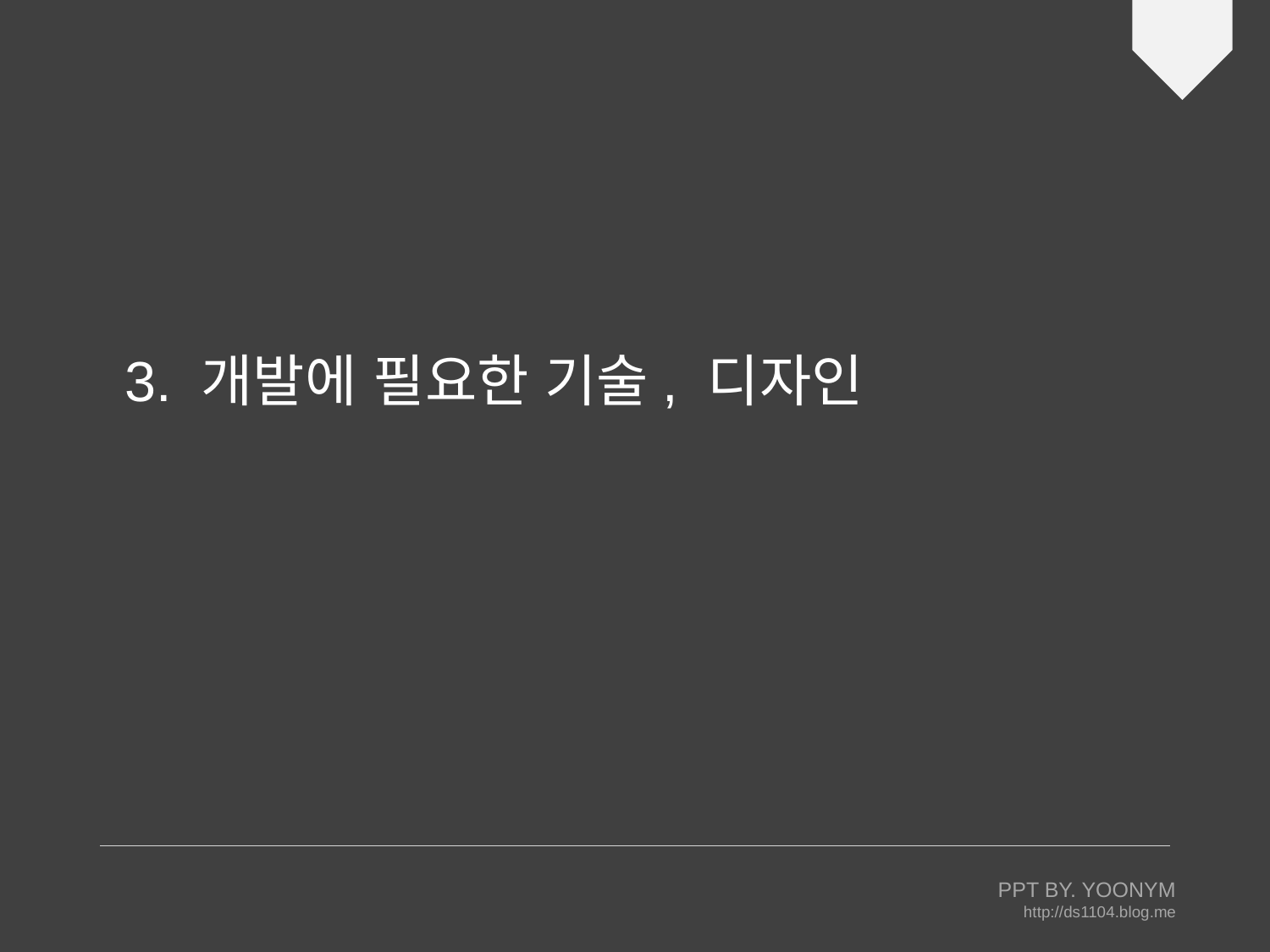

3. 개발에 필요한 기술, 디자인
PPT BY. YOONYM
http://ds1104.blog.me